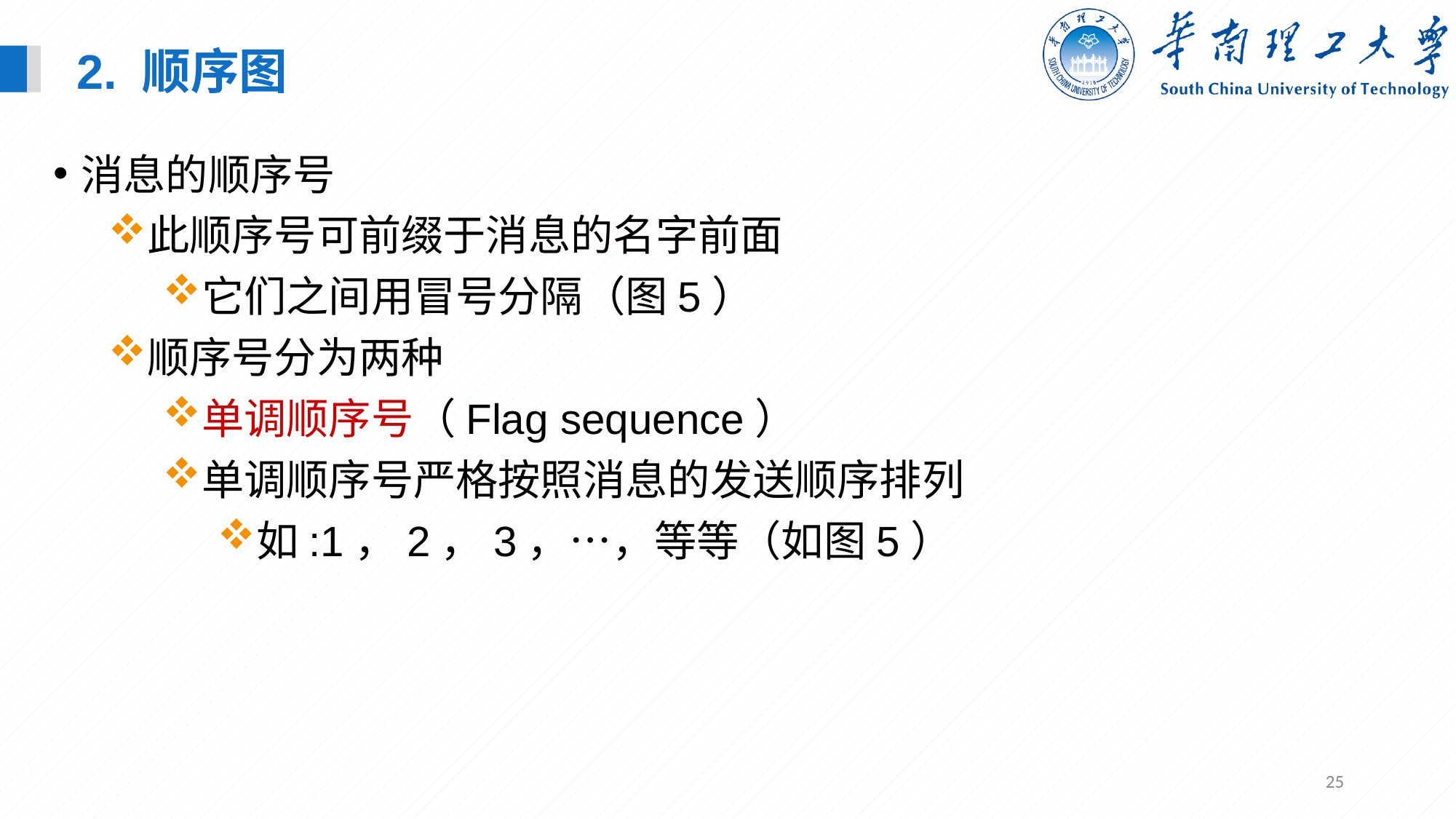

2. 顺序图
消息的顺序号
此顺序号可前缀于消息的名字前面
它们之间用冒号分隔（图5）
顺序号分为两种
单调顺序号（Flag sequence）
单调顺序号严格按照消息的发送顺序排列
如:1，2，3，…，等等（如图5）
25